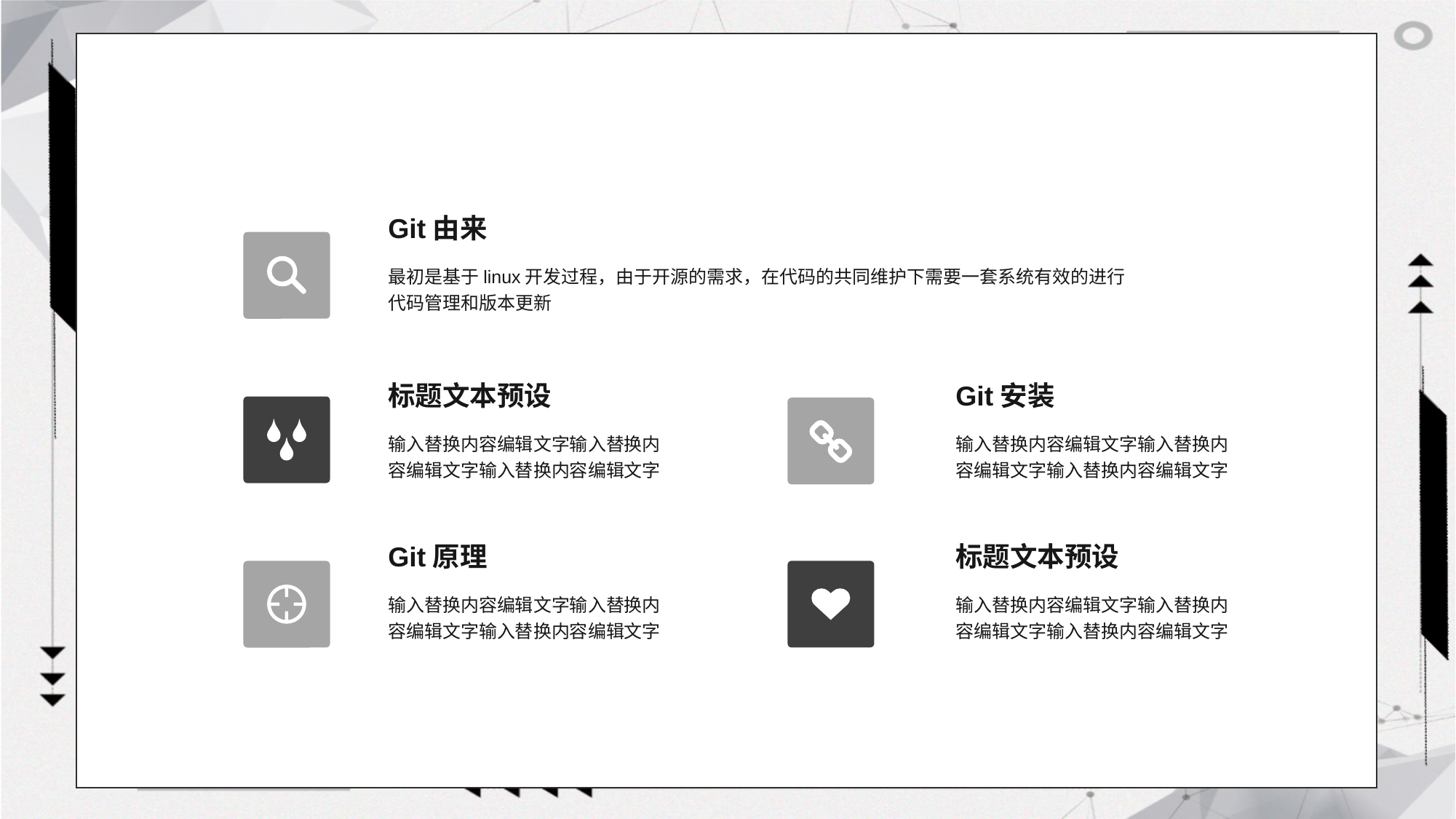

#
Git由来

最初是基于linux开发过程，由于开源的需求，在代码的共同维护下需要一套系统有效的进行代码管理和版本更新
标题文本预设
Git安装

输入替换内容编辑文字输入替换内容编辑文字输入替换内容编辑文字
输入替换内容编辑文字输入替换内容编辑文字输入替换内容编辑文字
Git原理
标题文本预设

输入替换内容编辑文字输入替换内容编辑文字输入替换内容编辑文字
输入替换内容编辑文字输入替换内容编辑文字输入替换内容编辑文字